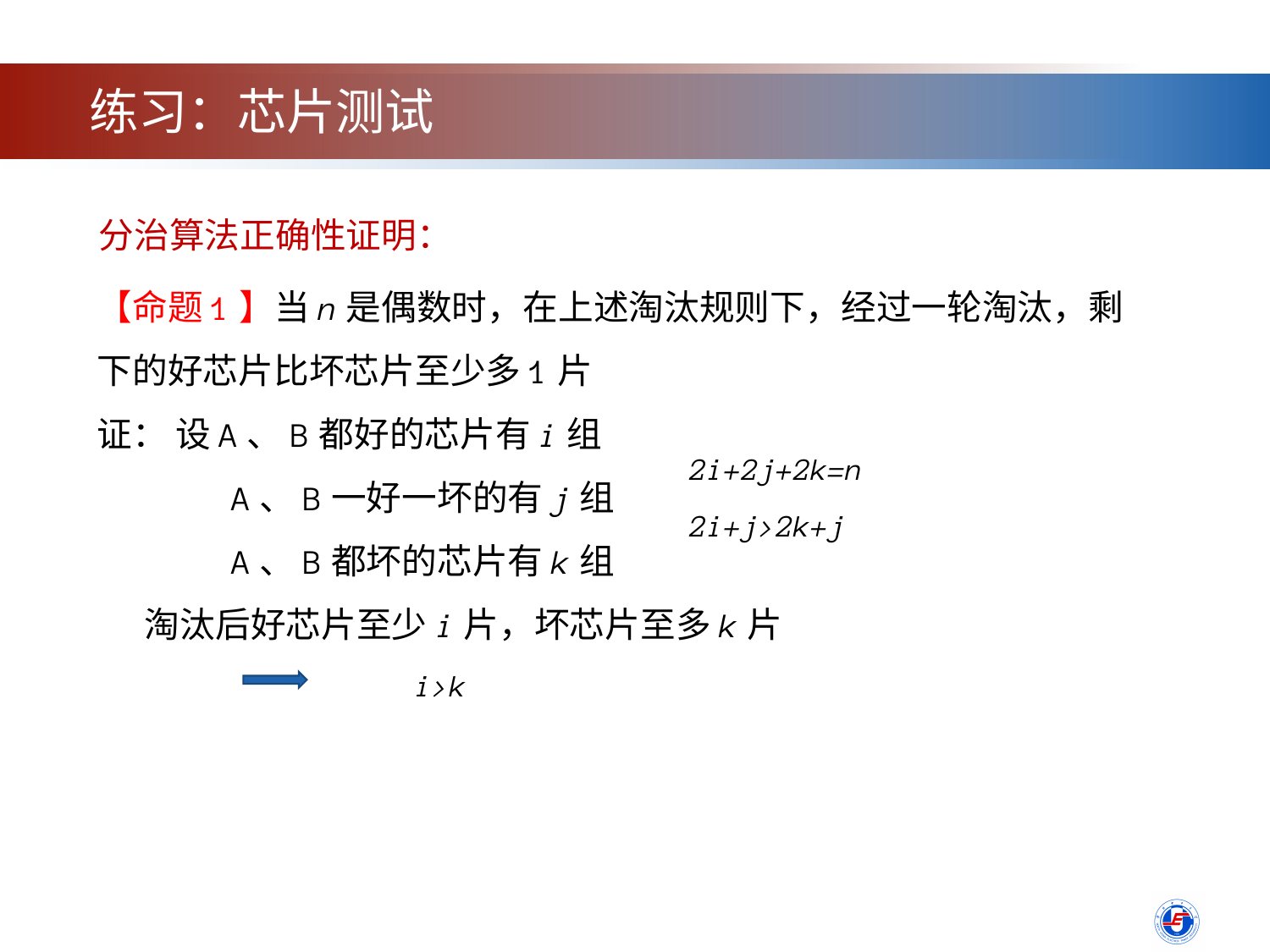

练习：芯片测试
分治算法正确性证明：
【命题1】当n是偶数时，在上述淘汰规则下，经过一轮淘汰，剩下的好芯片比坏芯片至少多1片
证： 设A、B都好的芯片有i组
       A、B一好一坏的有j组
       A、B都坏的芯片有k组
     淘汰后好芯片至少i片，坏芯片至多k片

2i+2j+2k=n
2i+j>2k+j
i>k